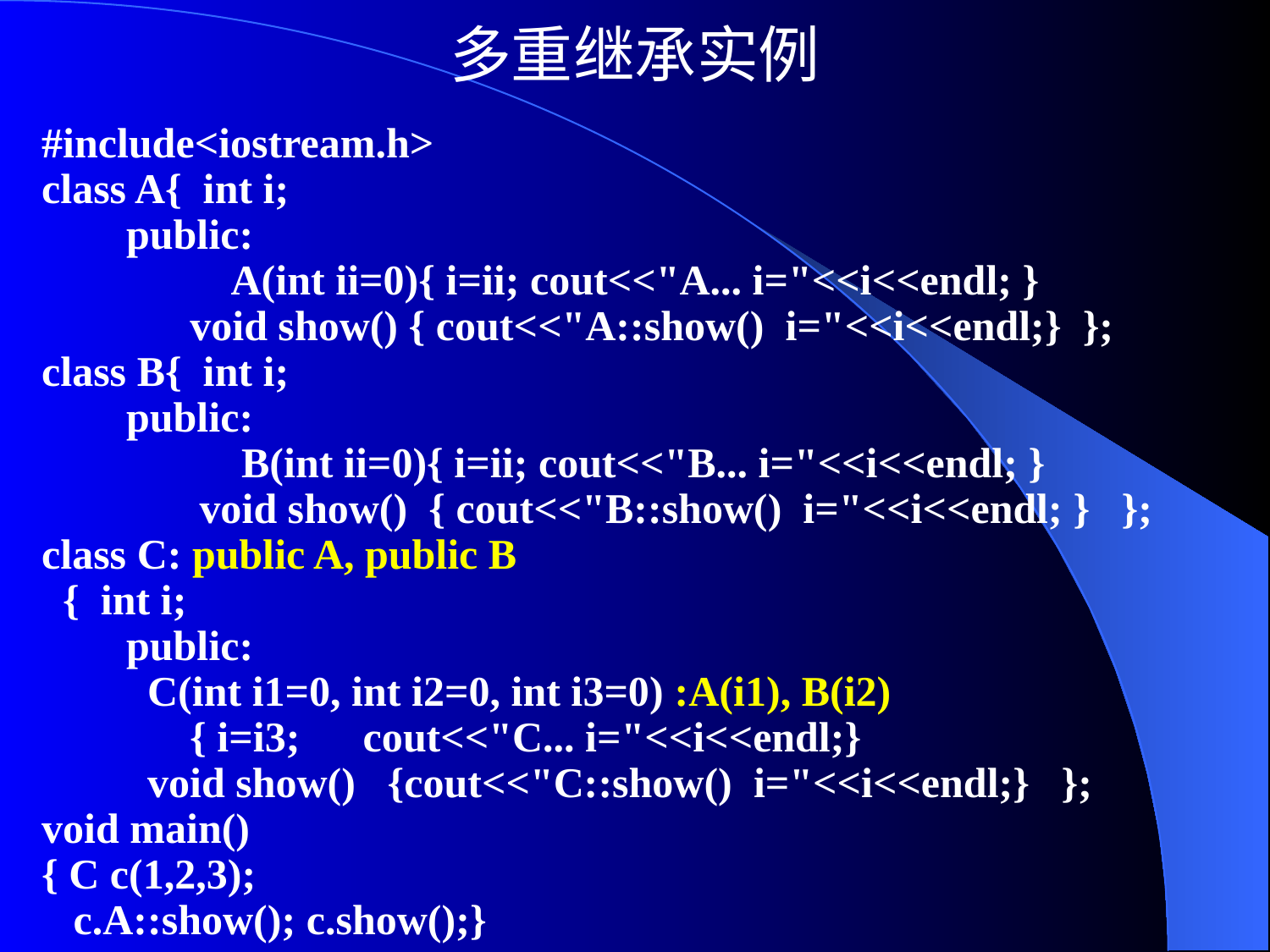

# 多重继承实例
#include<iostream.h>
class A{  int i;
        public:
		 A(int ii=0){ i=ii; cout<<"A... i="<<i<<endl; }
         　void show() { cout<<"A::show()  i="<<i<<endl;}  };
class B{  int i;
        public:
		  B(int ii=0){ i=ii; cout<<"B... i="<<i<<endl; }
          　void show()  { cout<<"B::show()  i="<<i<<endl; }   };
class C: public A, public B
  {  int i;
        public:
          C(int i1=0, int i2=0, int i3=0) :A(i1), B(i2)
              { i=i3;　cout<<"C... i="<<i<<endl;}
          void show()   {cout<<"C::show()  i="<<i<<endl;}   };
void main()
{ C c(1,2,3);
   c.A::show(); c.show();}